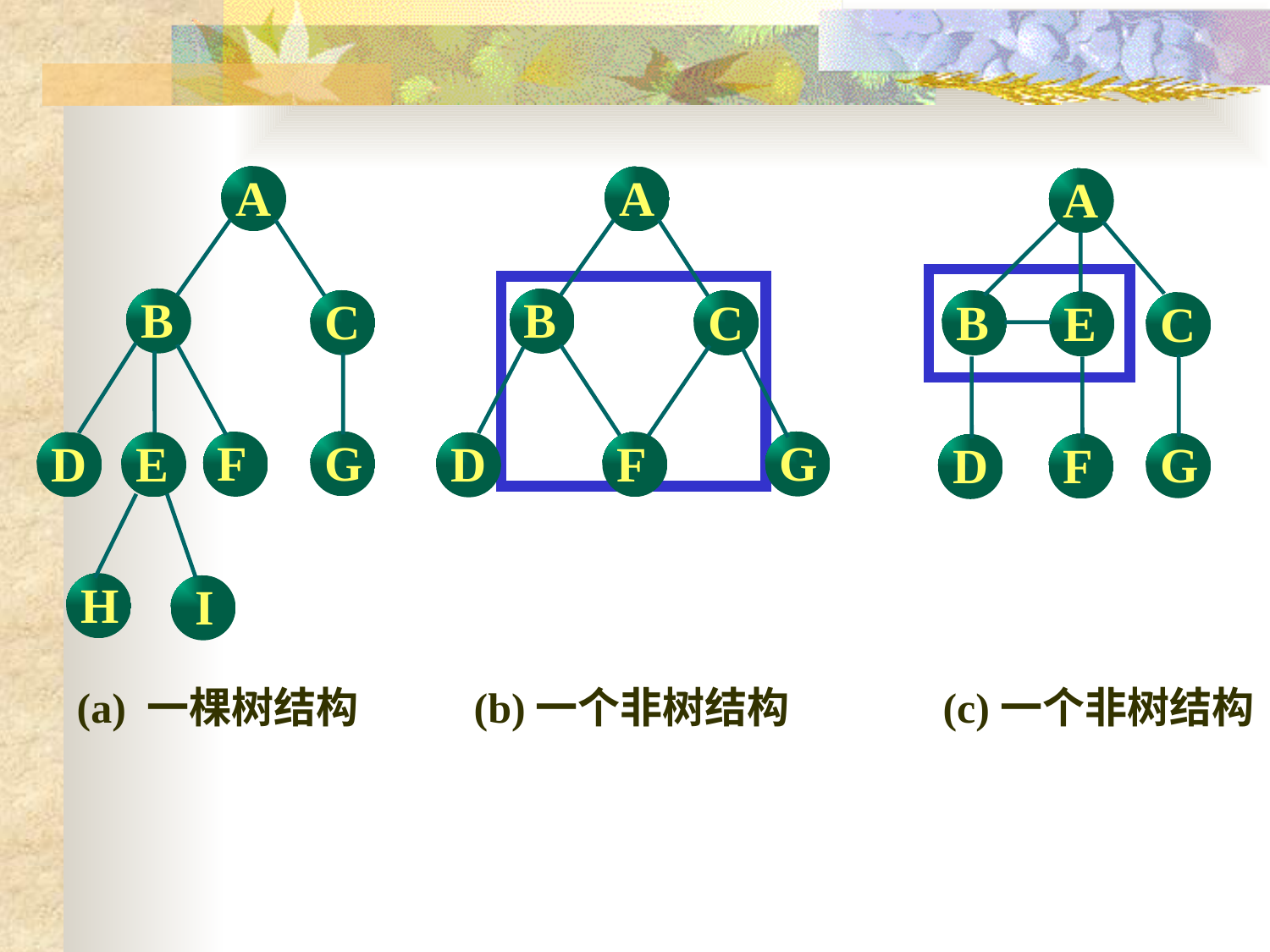

A

B
C

G
F
D
E

H
I
A

B
C

G
F
D
A

B
E
C

G
F
D

(a) 一棵树结构           (b)一个非树结构               (c)一个非树结构